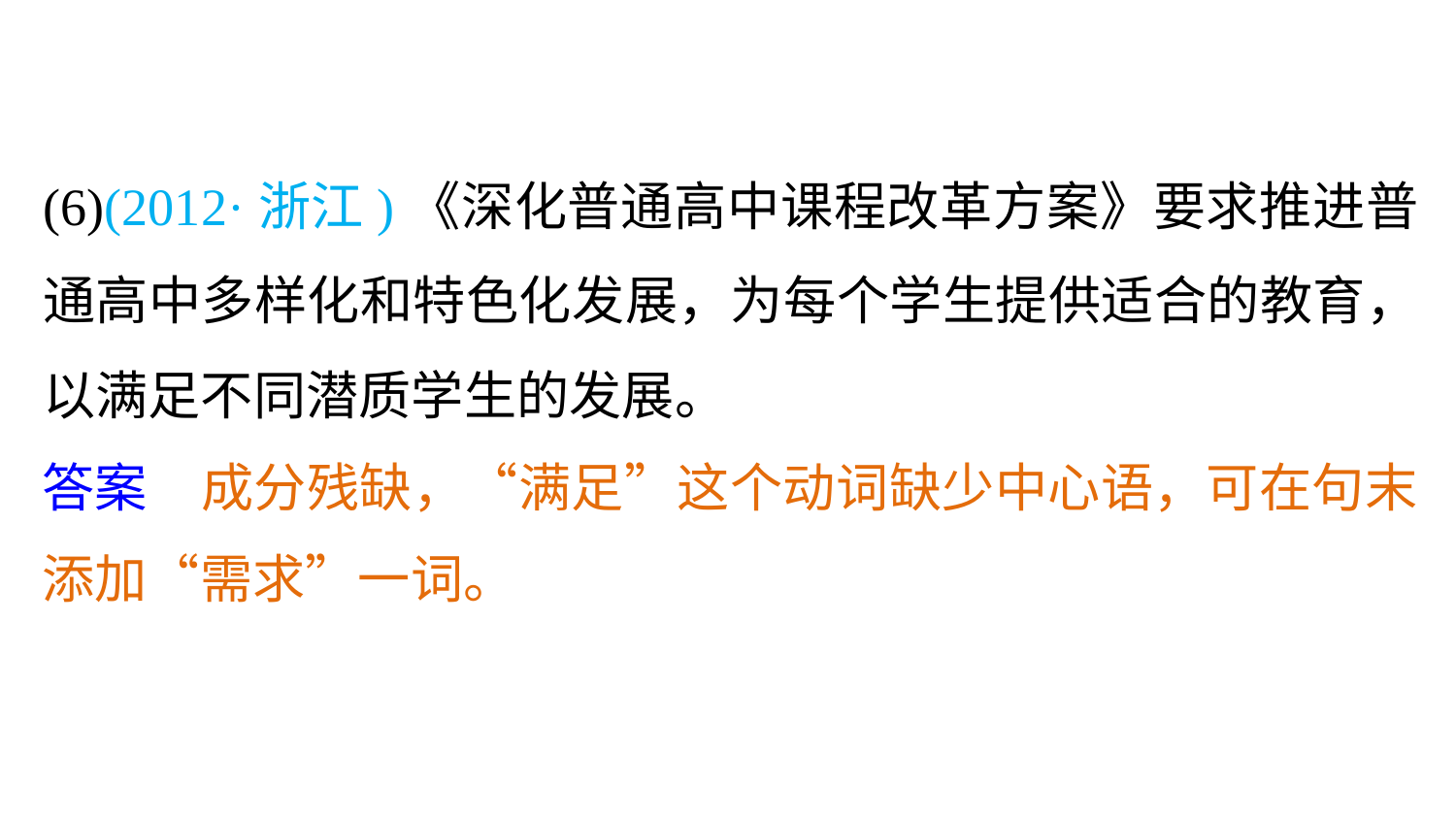

(6)(2012·浙江)《深化普通高中课程改革方案》要求推进普通高中多样化和特色化发展，为每个学生提供适合的教育，以满足不同潜质学生的发展。
答案　成分残缺，“满足”这个动词缺少中心语，可在句末添加“需求”一词。